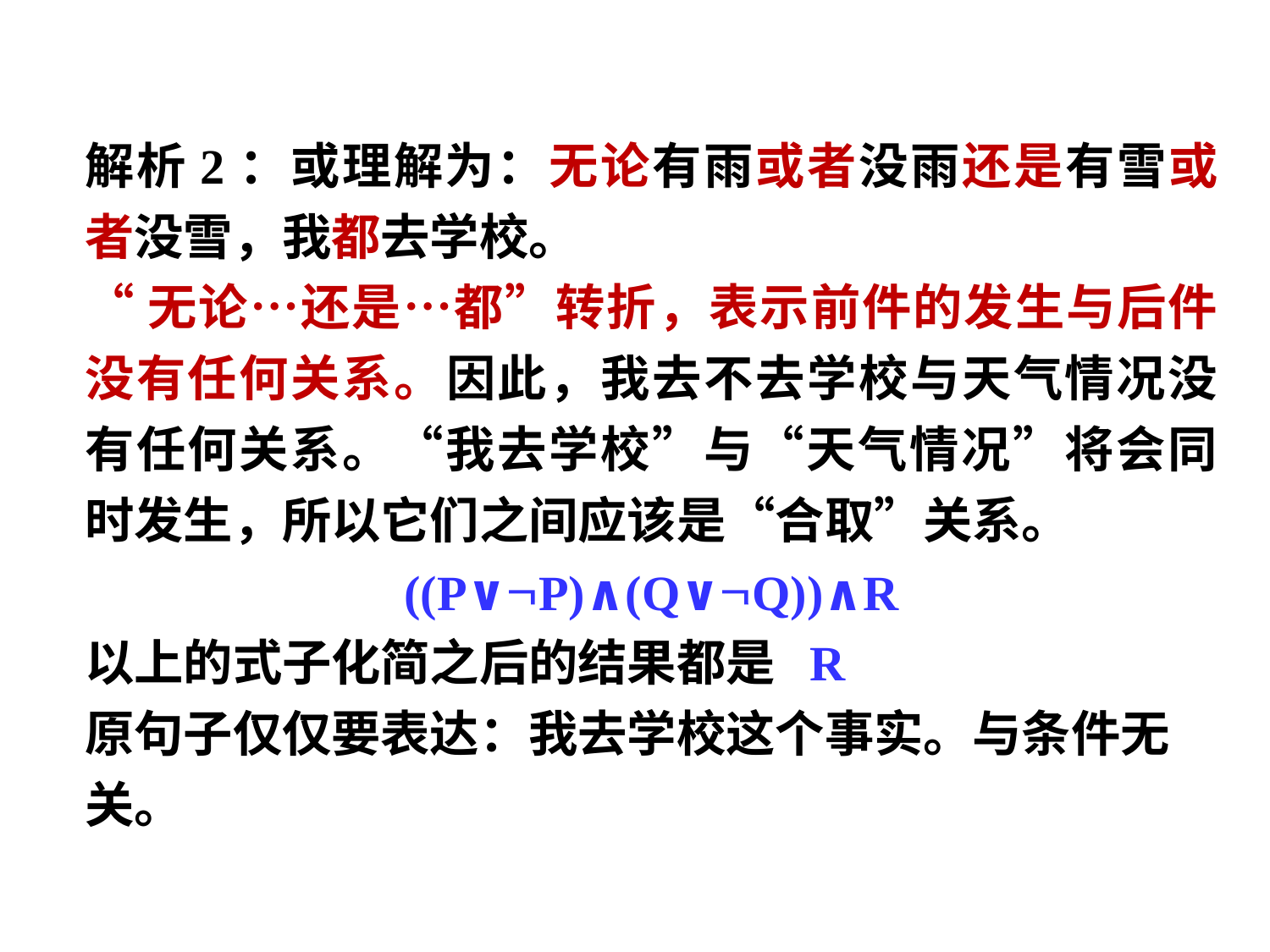

解析2：或理解为：无论有雨或者没雨还是有雪或者没雪，我都去学校。
“无论…还是…都”转折，表示前件的发生与后件没有任何关系。因此，我去不去学校与天气情况没有任何关系。“我去学校”与“天气情况”将会同时发生，所以它们之间应该是“合取”关系。
((P∨¬P)∧(Q∨¬Q))∧R
以上的式子化简之后的结果都是  R
原句子仅仅要表达：我去学校这个事实。与条件无关。